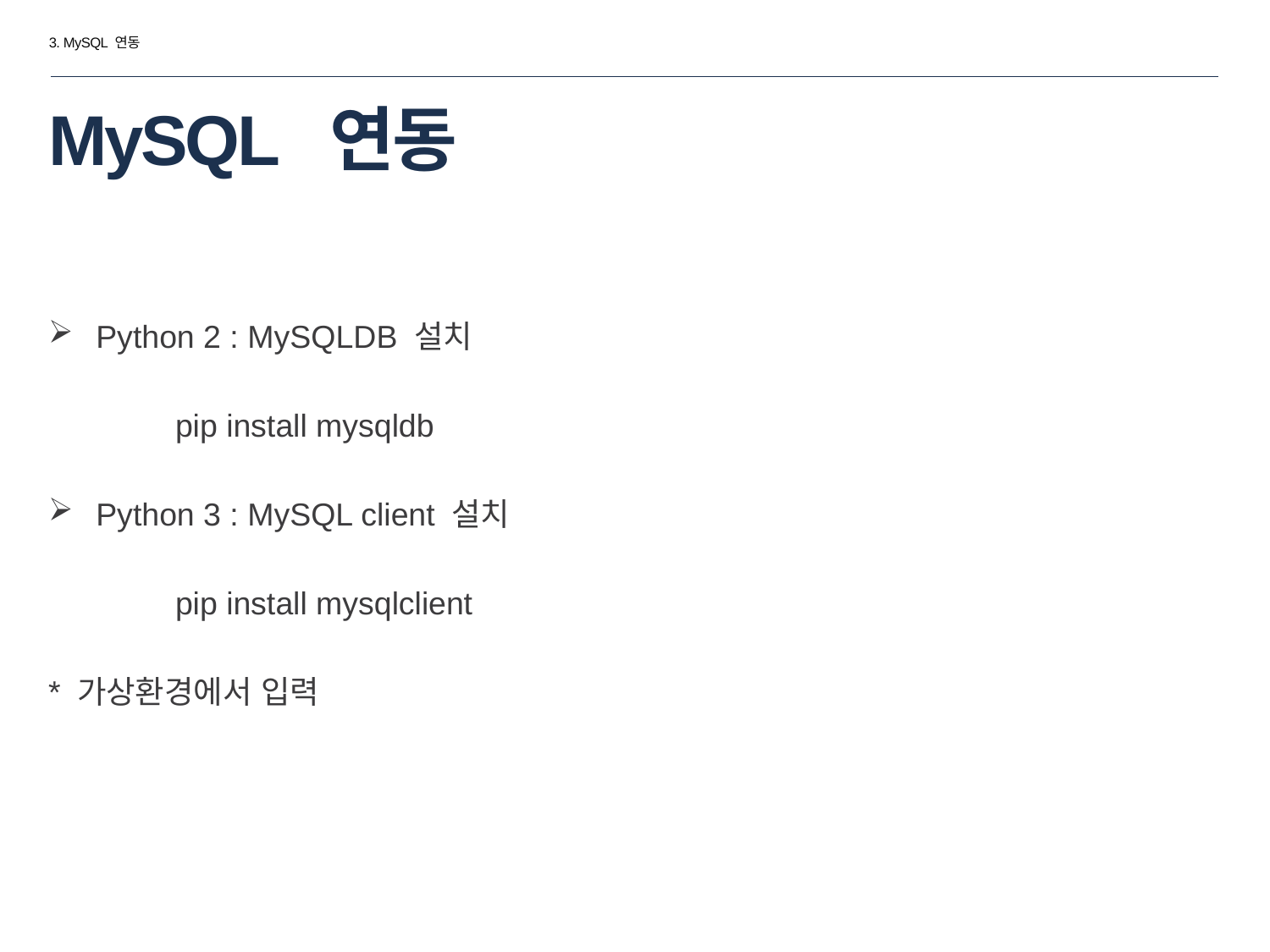

3. MySQL 연동
# MySQL  연동
Python 2 : MySQLDB 설치

	pip install mysqldb

Python 3 : MySQL client 설치

	pip install mysqlclient

* 가상환경에서 입력